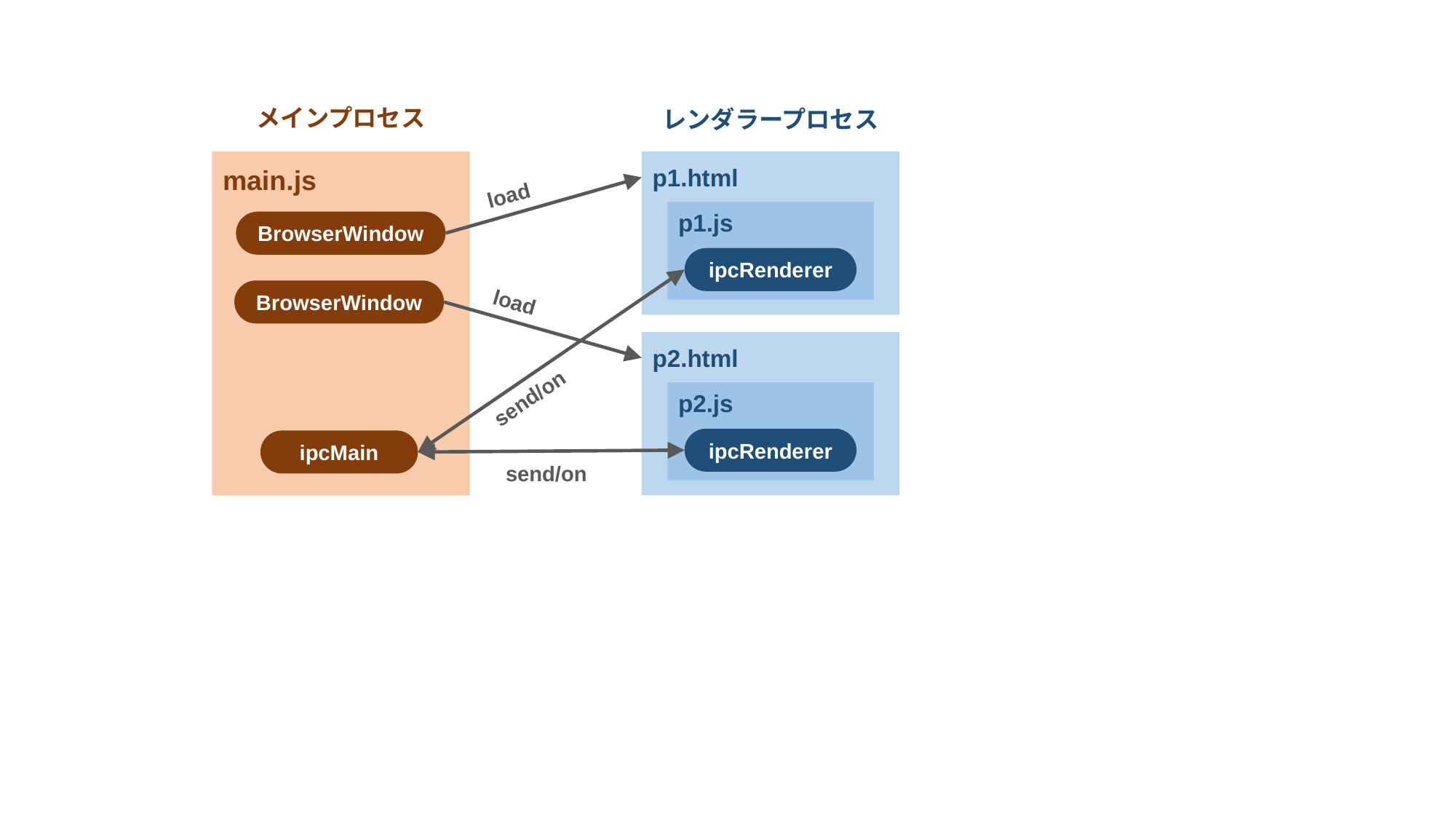

メインプロセス
レンダラープロセス
p1.html
p1.js
ipcRenderer
main.js
load
BrowserWindow
BrowserWindow
load
p2.html
p2.js
ipcRenderer
send/on
ipcMain
send/on